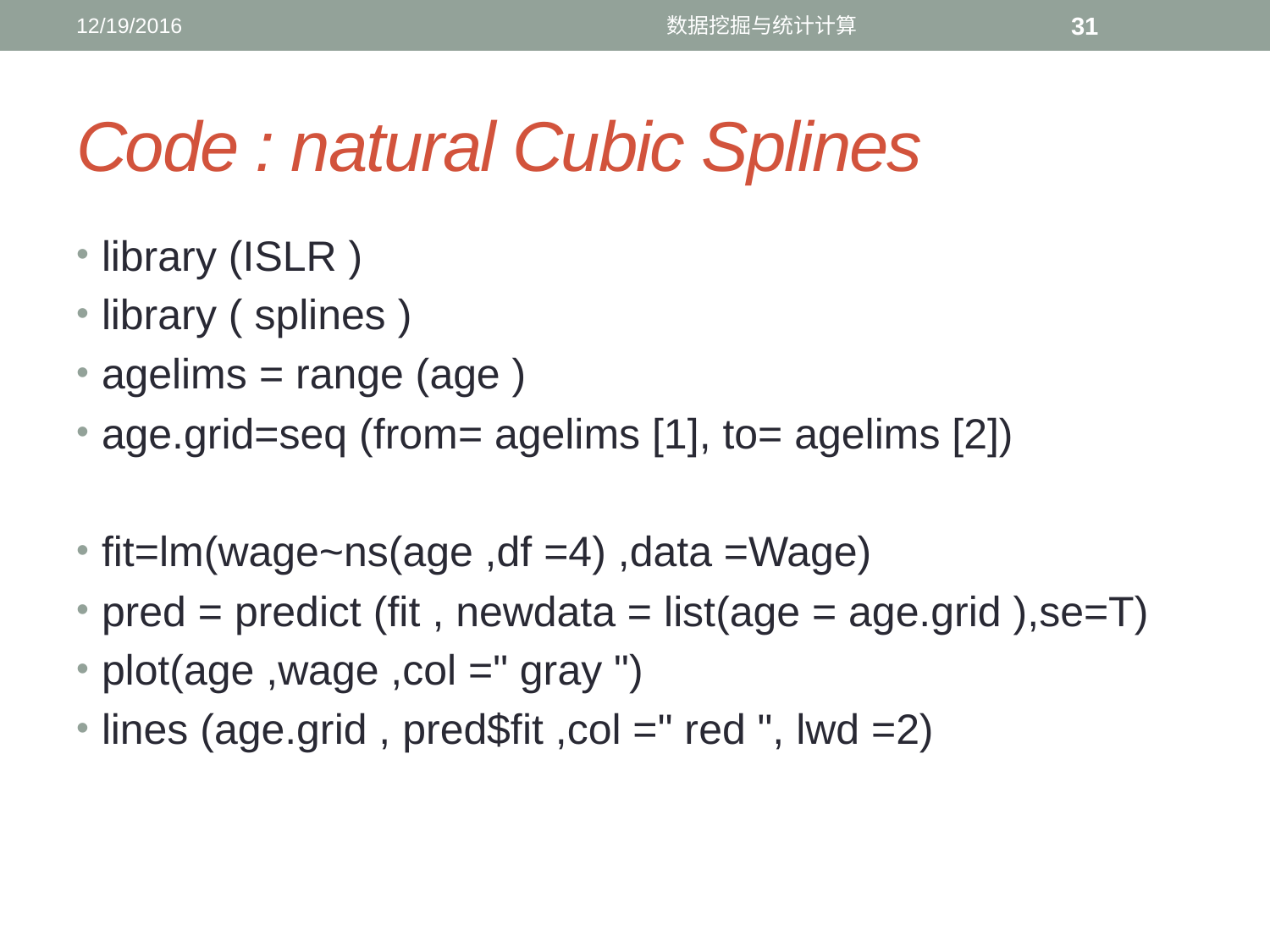

12/19/2016
数据挖掘与统计计算
31
# Code : natural Cubic Splines
library (ISLR )
library ( splines )
agelims = range (age )
age.grid=seq (from= agelims [1], to= agelims [2])

fit=lm(wage~ns(age ,df =4) ,data =Wage)
pred = predict (fit , newdata = list(age = age.grid ),se=T)
plot(age ,wage ,col =" gray ")
lines (age.grid , pred$fit ,col =" red ", lwd =2)